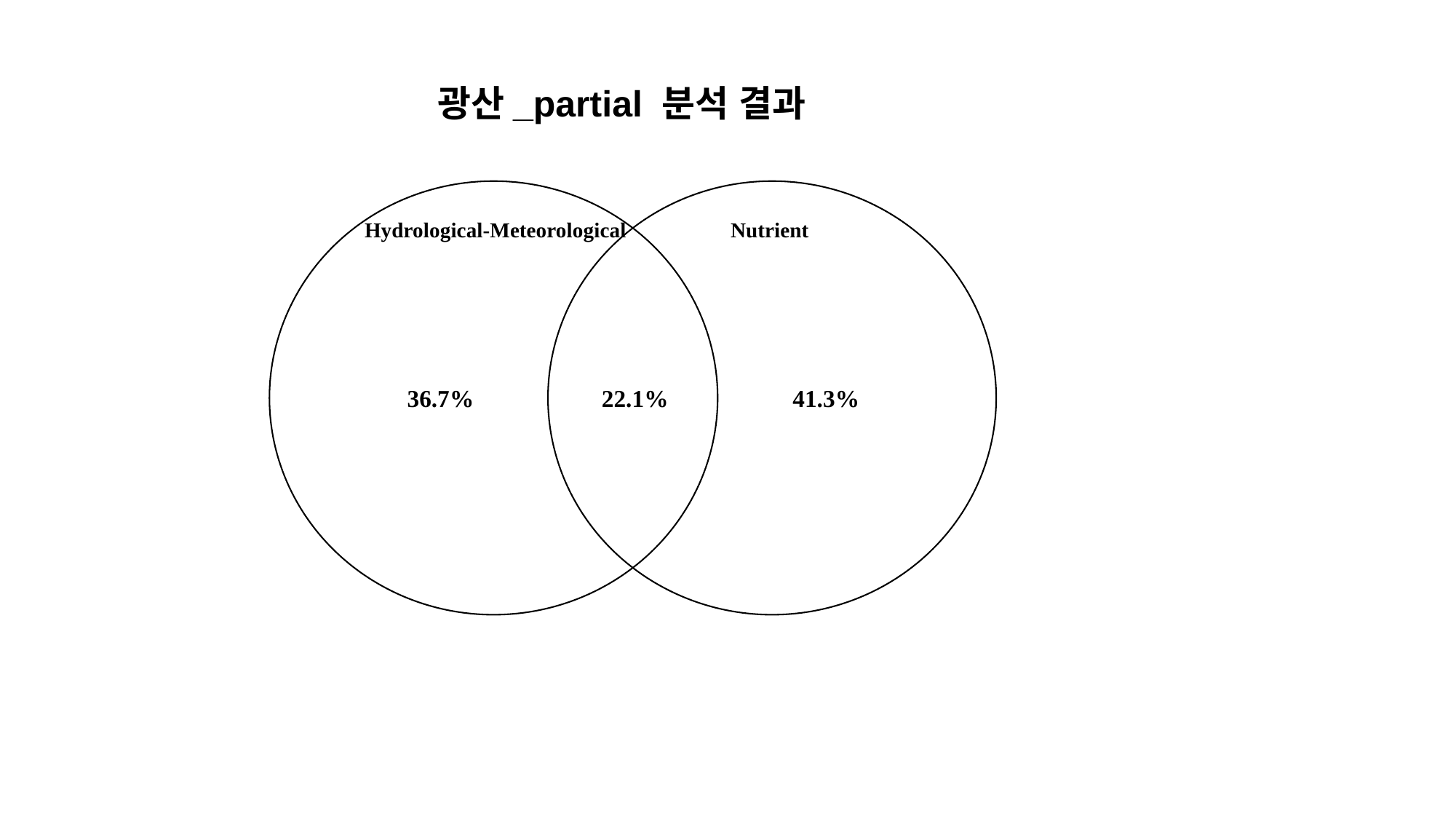

광산_partial 분석 결과

Nutrient
Hydrological-Meteorological
36.7%
22.1%
41.3%